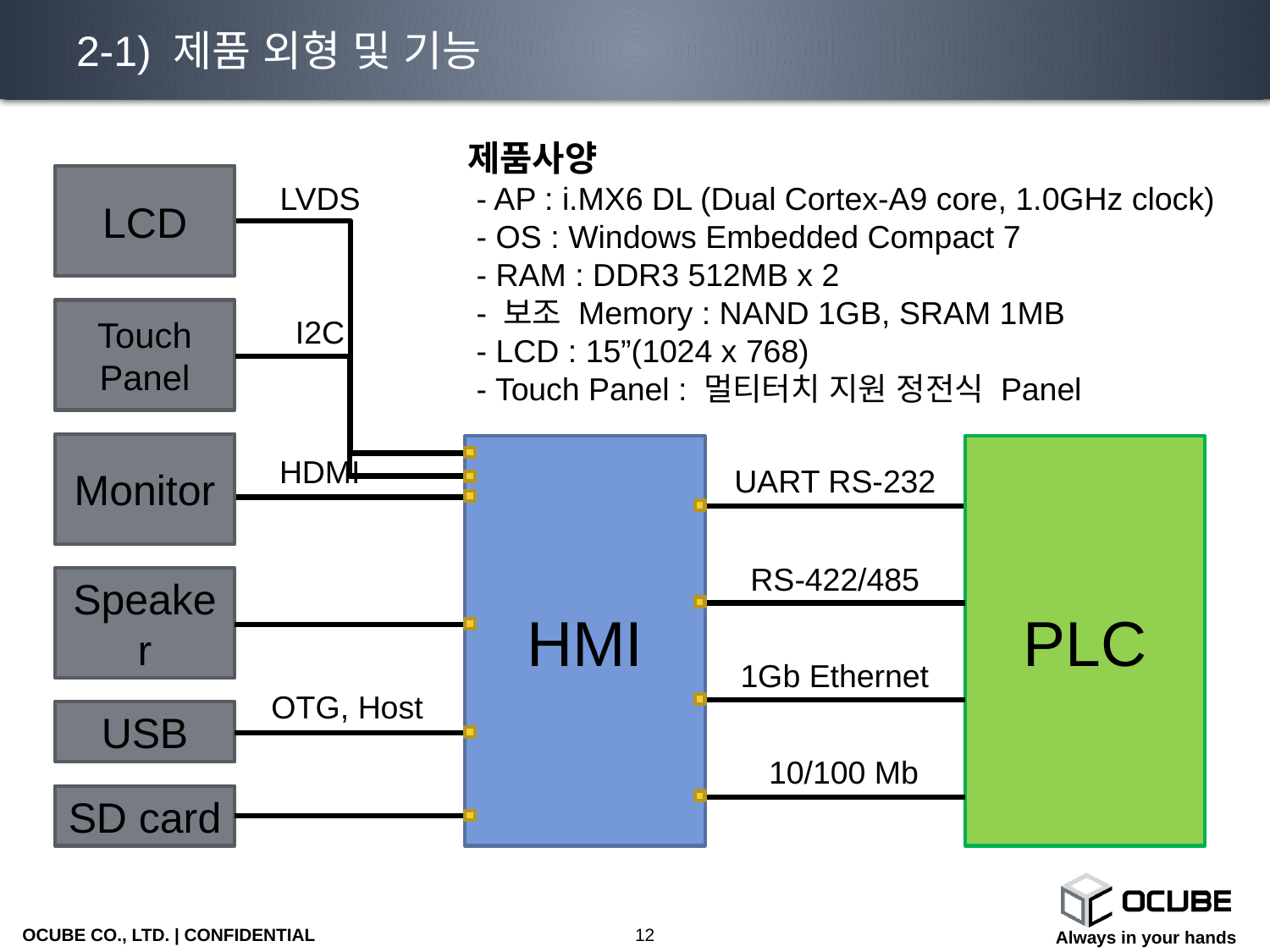

# 2-1) 제품 외형 및 기능
제품사양
 - AP : i.MX6 DL (Dual Cortex-A9 core, 1.0GHz clock)
 - OS : Windows Embedded Compact 7
 - RAM : DDR3 512MB x 2
 - 보조 Memory : NAND 1GB, SRAM 1MB
 - LCD : 15”(1024 x 768)
 - Touch Panel : 멀티터치 지원 정전식 Panel
LCD
LVDS
Touch
Panel
I2C
Monitor
HMI
PLC
HDMI

UART RS-232

RS-422/485
Speaker

1Gb Ethernet
OTG, Host

USB

10/100 Mb
SD card